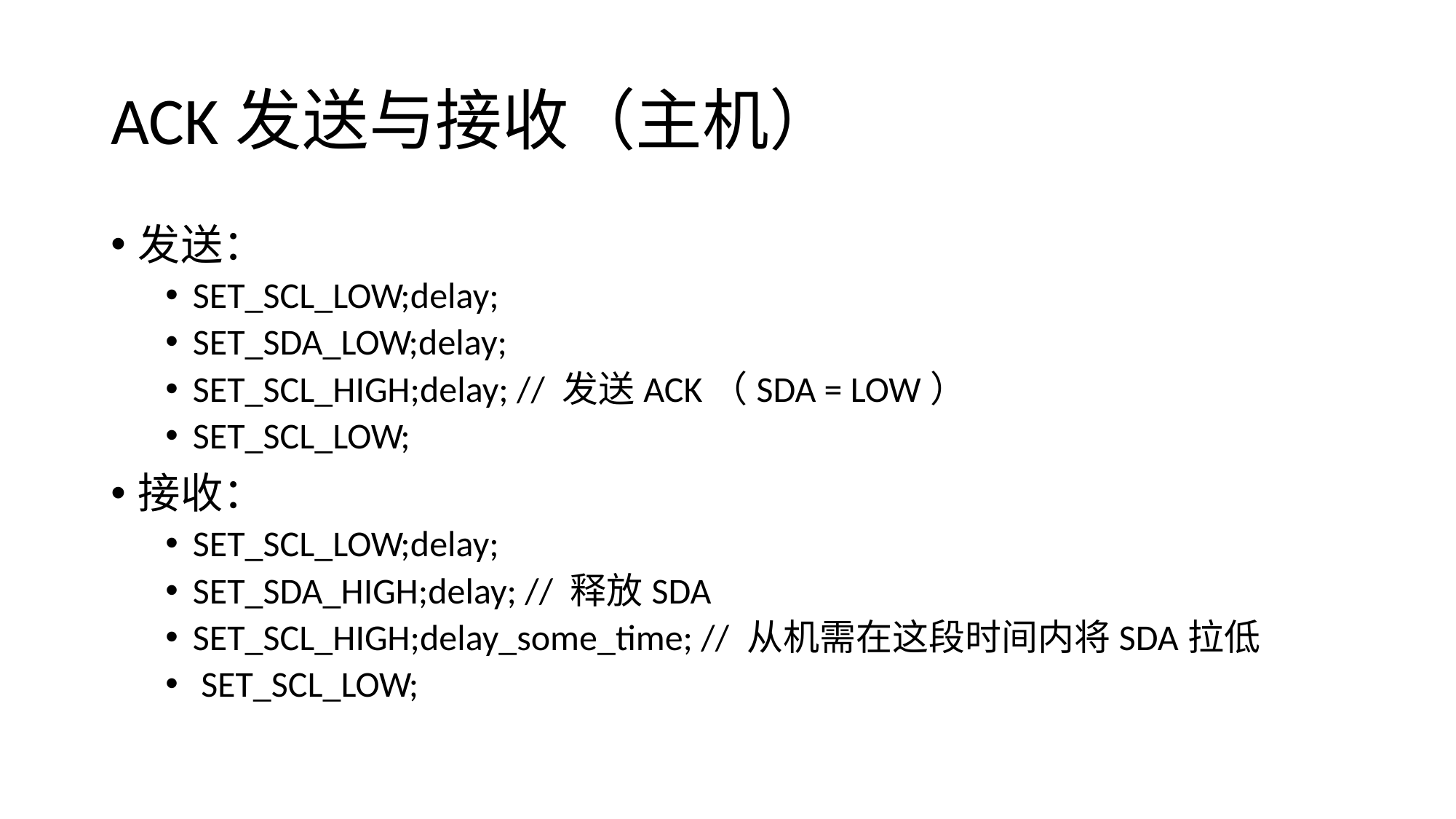

# ACK发送与接收（主机）
发送：
SET_SCL_LOW;delay;
SET_SDA_LOW;delay;
SET_SCL_HIGH;delay; // 发送ACK（SDA = LOW）
SET_SCL_LOW;
接收：
SET_SCL_LOW;delay;
SET_SDA_HIGH;delay; // 释放SDA
SET_SCL_HIGH;delay_some_time; // 从机需在这段时间内将SDA拉低
 SET_SCL_LOW;